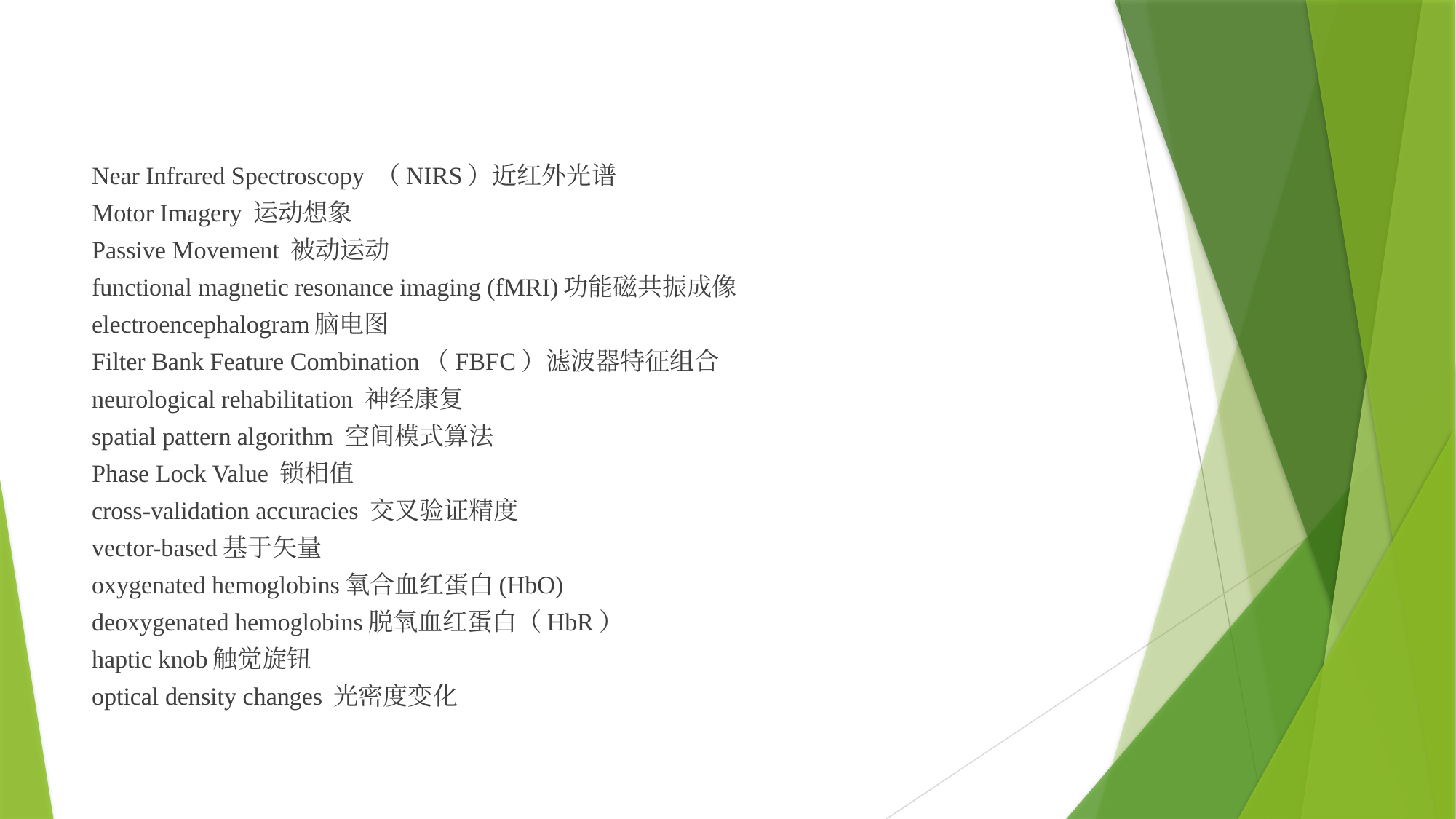

#
Near Infrared Spectroscopy （NIRS）近红外光谱
Motor Imagery 运动想象
Passive Movement 被动运动
functional magnetic resonance imaging (fMRI)功能磁共振成像
electroencephalogram脑电图
Filter Bank Feature Combination（FBFC）滤波器特征组合
neurological rehabilitation 神经康复
spatial pattern algorithm 空间模式算法
Phase Lock Value 锁相值
cross-validation accuracies 交叉验证精度
vector-based基于矢量
oxygenated hemoglobins氧合血红蛋白(HbO)
deoxygenated hemoglobins脱氧血红蛋白（HbR）
haptic knob触觉旋钮
optical density changes 光密度变化